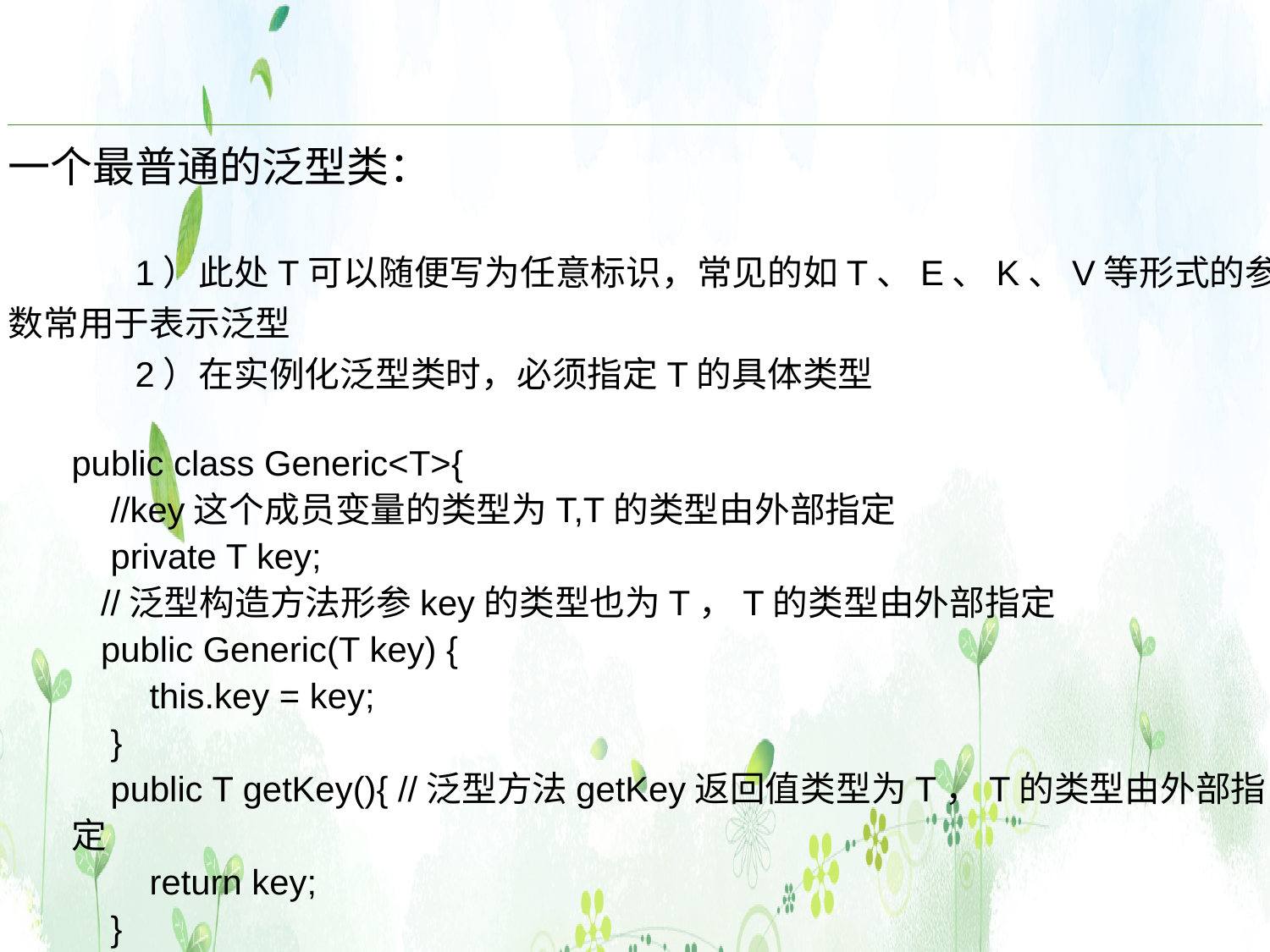

一个最普通的泛型类：

	1）此处T可以随便写为任意标识，常见的如T、E、K、V等形式的参数常用于表示泛型
	2）在实例化泛型类时，必须指定T的具体类型

public class Generic<T>{
    //key这个成员变量的类型为T,T的类型由外部指定
    private T key;
   //泛型构造方法形参key的类型也为T，T的类型由外部指定
   public Generic(T key) {
        this.key = key;
    }
    public T getKey(){ //泛型方法getKey返回值类型为T，T的类型由外部指定
        return key;
    }
}